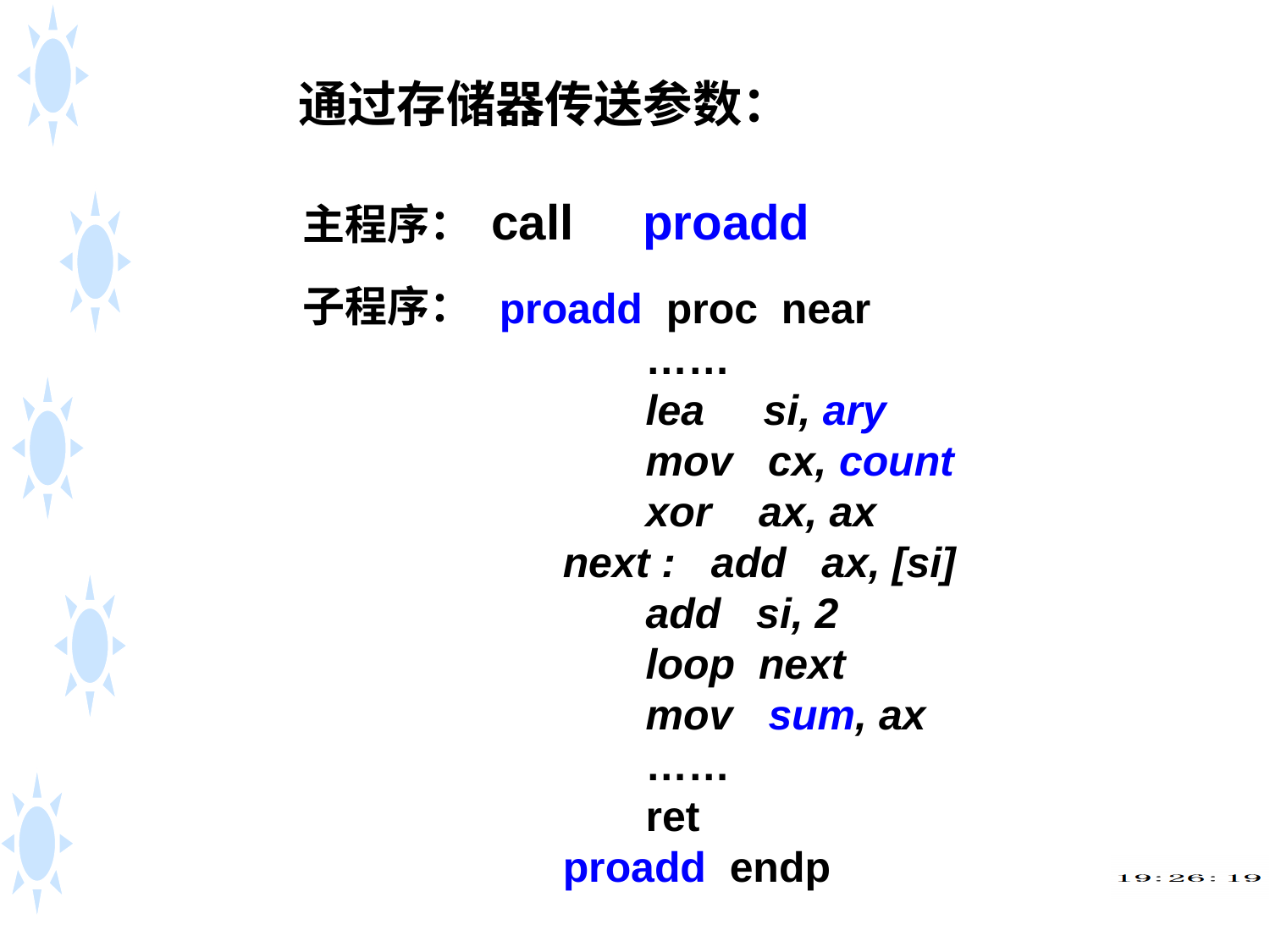

通过存储器传送参数：
主程序： call     proadd
子程序：
proadd  proc  near
       ……
       lea     si, ary
       mov   cx, count
       xor    ax, ax
next :   add   ax, [si]
       add   si, 2
       loop  next
       mov   sum, ax
       ……
       ret
proadd  endp